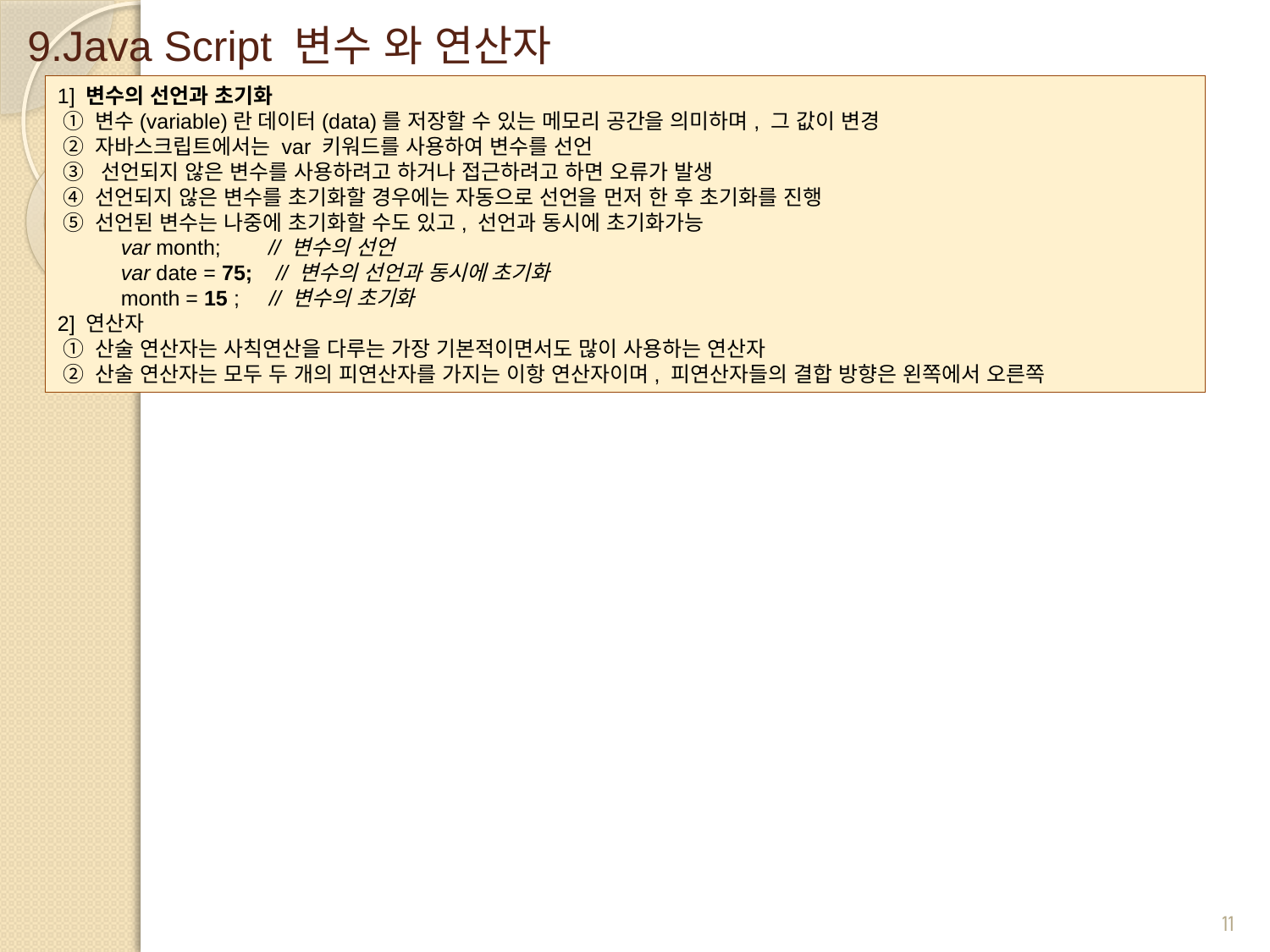

# 9.Java Script 변수 와 연산자
1] 변수의 선언과 초기화
 ① 변수(variable)란 데이터(data)를 저장할 수 있는 메모리 공간을 의미하며, 그 값이 변경
 ② 자바스크립트에서는 var 키워드를 사용하여 변수를 선언
 ③  선언되지 않은 변수를 사용하려고 하거나 접근하려고 하면 오류가 발생
 ④ 선언되지 않은 변수를 초기화할 경우에는 자동으로 선언을 먼저 한 후 초기화를 진행
 ⑤ 선언된 변수는 나중에 초기화할 수도 있고, 선언과 동시에 초기화가능
var month;        // 변수의 선언
var date = 75;    // 변수의 선언과 동시에 초기화
month = 15 ;     // 변수의 초기화
2] 연산자
 ① 산술 연산자는 사칙연산을 다루는 가장 기본적이면서도 많이 사용하는 연산자
 ② 산술 연산자는 모두 두 개의 피연산자를 가지는 이항 연산자이며, 피연산자들의 결합 방향은 왼쪽에서 오른쪽
11